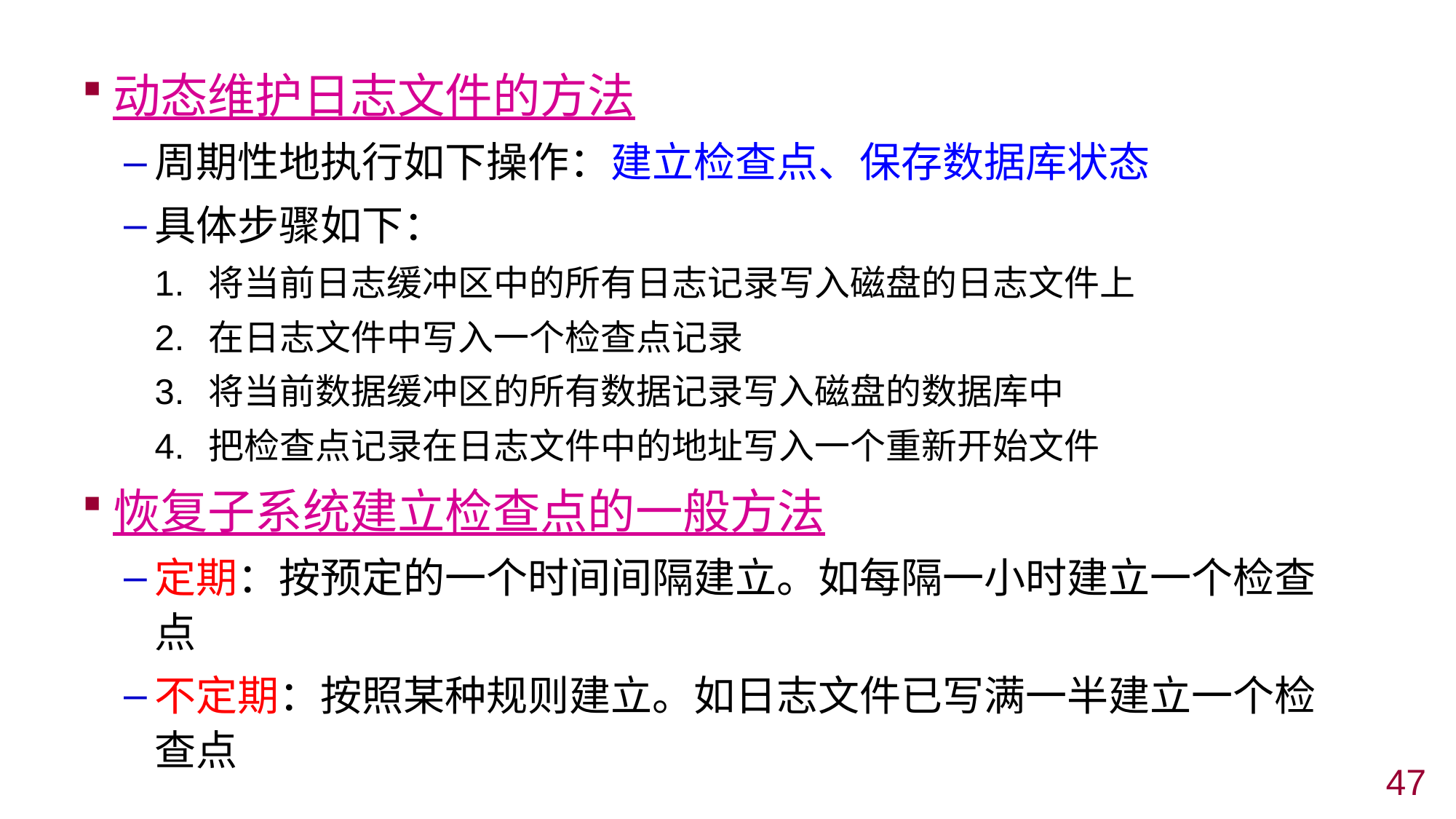

动态维护日志文件的方法
周期性地执行如下操作：建立检查点、保存数据库状态
具体步骤如下：
将当前日志缓冲区中的所有日志记录写入磁盘的日志文件上
在日志文件中写入一个检查点记录
将当前数据缓冲区的所有数据记录写入磁盘的数据库中
把检查点记录在日志文件中的地址写入一个重新开始文件
恢复子系统建立检查点的一般方法
定期：按预定的一个时间间隔建立。如每隔一小时建立一个检查点
不定期：按照某种规则建立。如日志文件已写满一半建立一个检查点
47